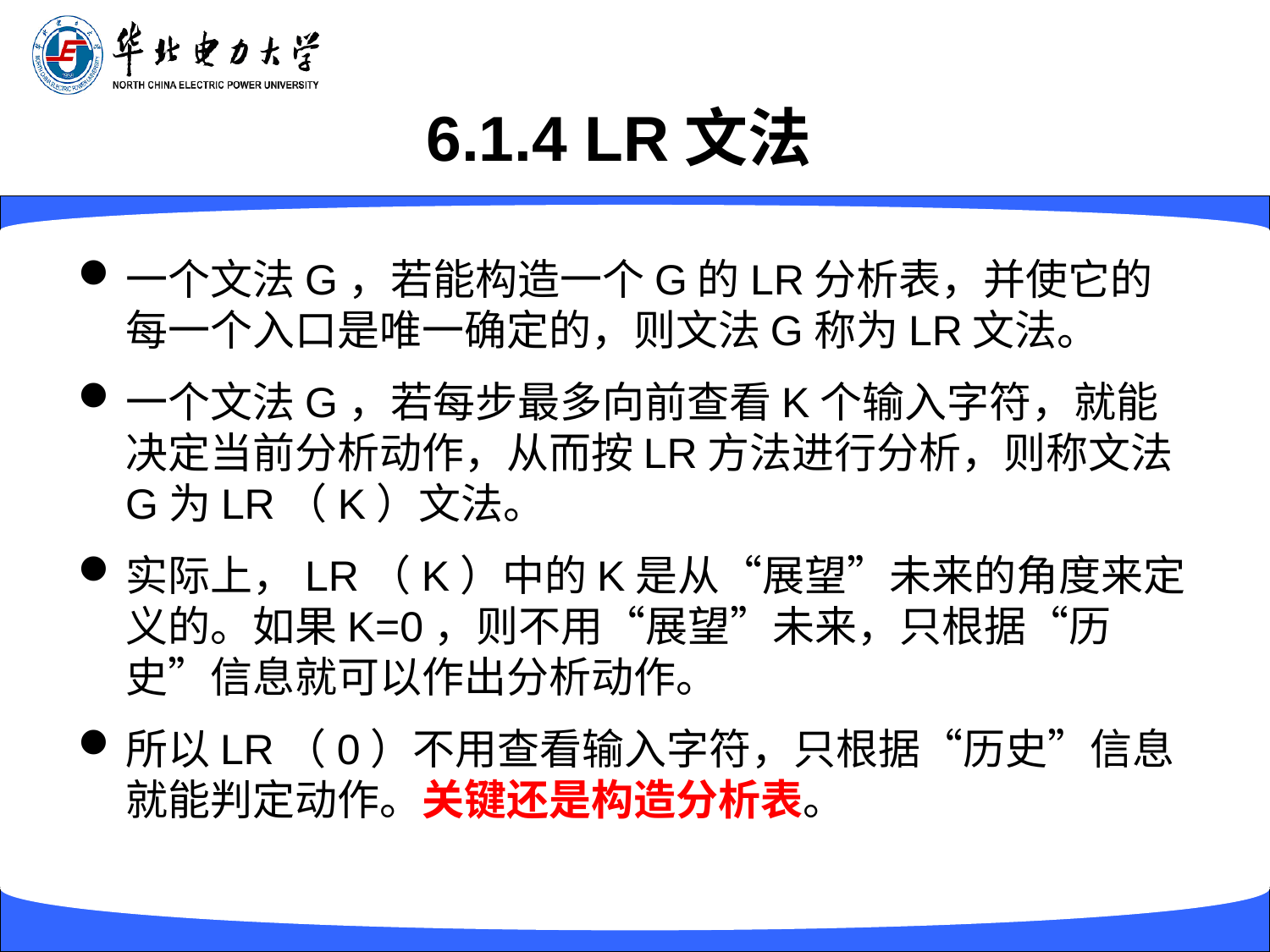

# 6.1.4 LR文法
一个文法G，若能构造一个G的LR分析表，并使它的每一个入口是唯一确定的，则文法G称为LR文法。
一个文法G，若每步最多向前查看K个输入字符，就能决定当前分析动作，从而按LR方法进行分析，则称文法G为LR（K）文法。
实际上，LR（K）中的K是从“展望”未来的角度来定义的。如果K=0，则不用“展望”未来，只根据“历史”信息就可以作出分析动作。
所以LR（0）不用查看输入字符，只根据“历史”信息就能判定动作。关键还是构造分析表。